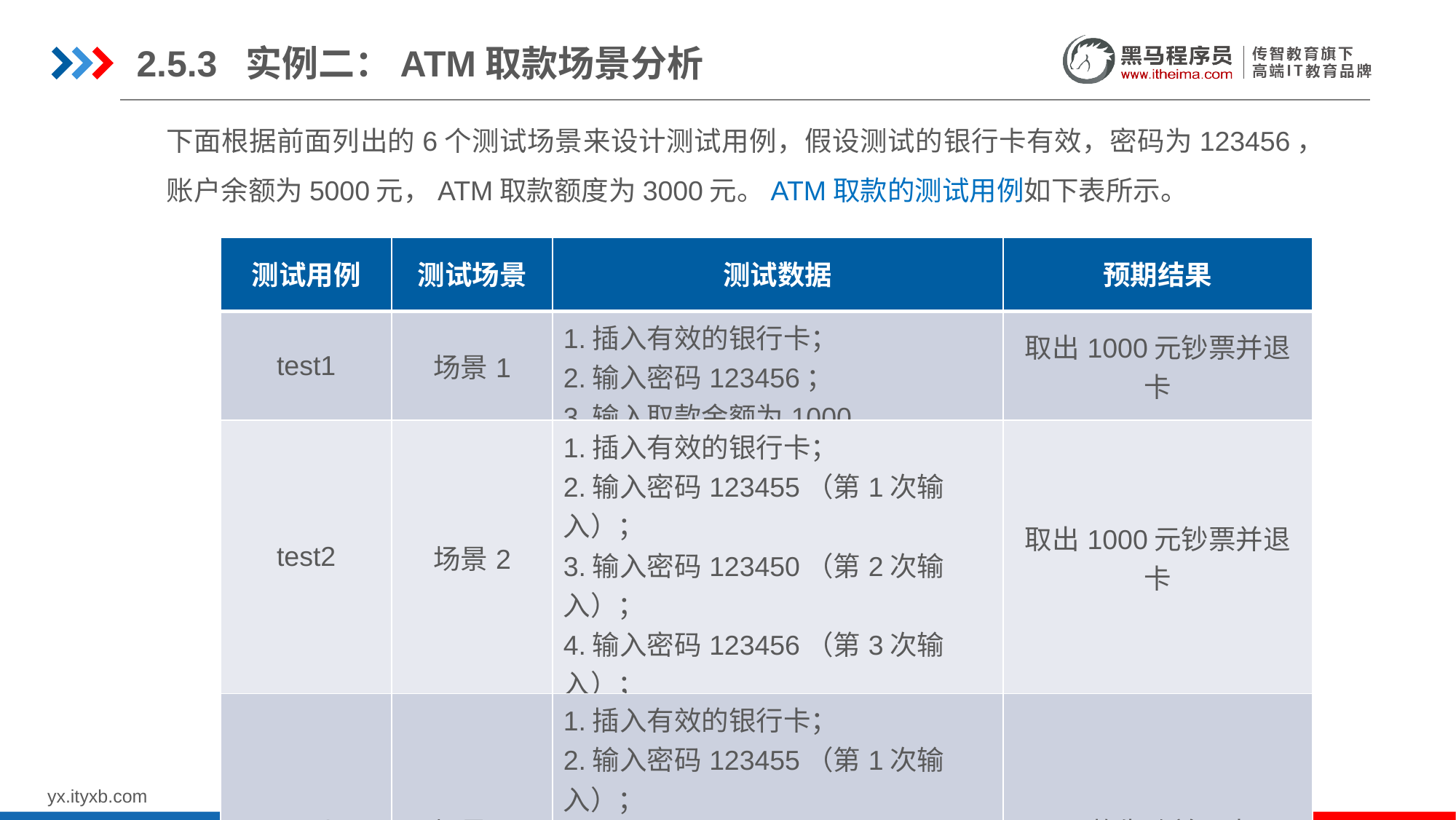

2.5.3	实例二：ATM取款场景分析
下面根据前面列出的6个测试场景来设计测试用例，假设测试的银行卡有效，密码为123456，账户余额为5000元，ATM取款额度为3000元。ATM取款的测试用例如下表所示。
| 测试用例 | 测试场景 | 测试数据 | 预期结果 |
| --- | --- | --- | --- |
| test1 | 场景1 | 1.插入有效的银行卡； 2.输入密码123456； 3.输入取款金额为1000 | 取出1000元钞票并退卡 |
| test2 | 场景2 | 1.插入有效的银行卡； 2.输入密码123455（第1次输入）； 3.输入密码123450（第2次输入）； 4.输入密码123456（第3次输入）； 5.输入取款金额为1000 | 取出1000元钞票并退卡 |
| test3 | 场景3 | 1.插入有效的银行卡； 2.输入密码123455（第1次输入）； 3.输入密码123450（第2次输入）； 4.输入密码123456（第3次输入）； 5.输入取款金额为1551 | 取款失败并退卡 |